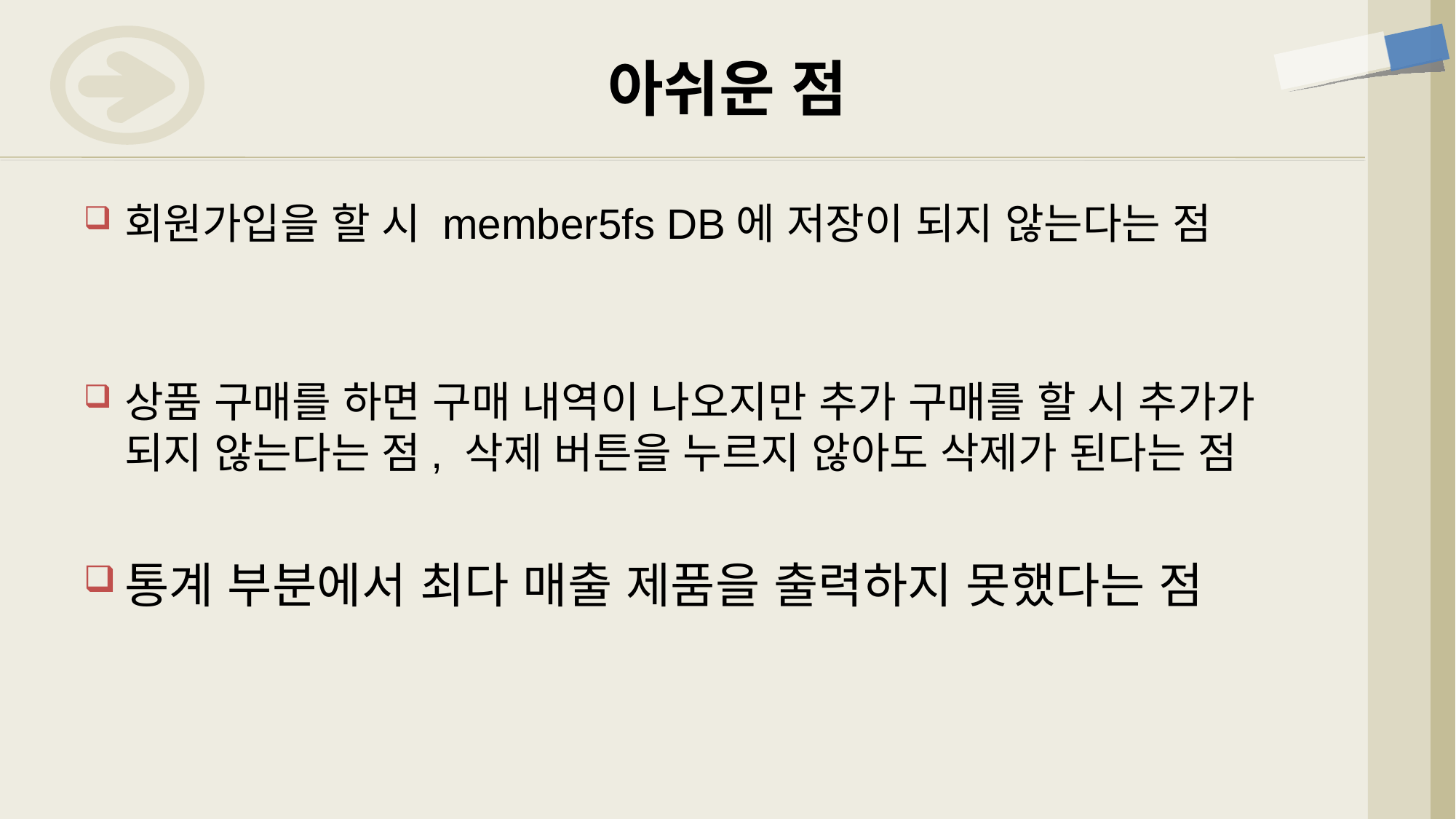

# 아쉬운 점
회원가입을 할 시 member5fs DB에 저장이 되지 않는다는 점

상품 구매를 하면 구매 내역이 나오지만 추가 구매를 할 시 추가가 되지 않는다는 점, 삭제 버튼을 누르지 않아도 삭제가 된다는 점

통계 부분에서 최다 매출 제품을 출력하지 못했다는 점